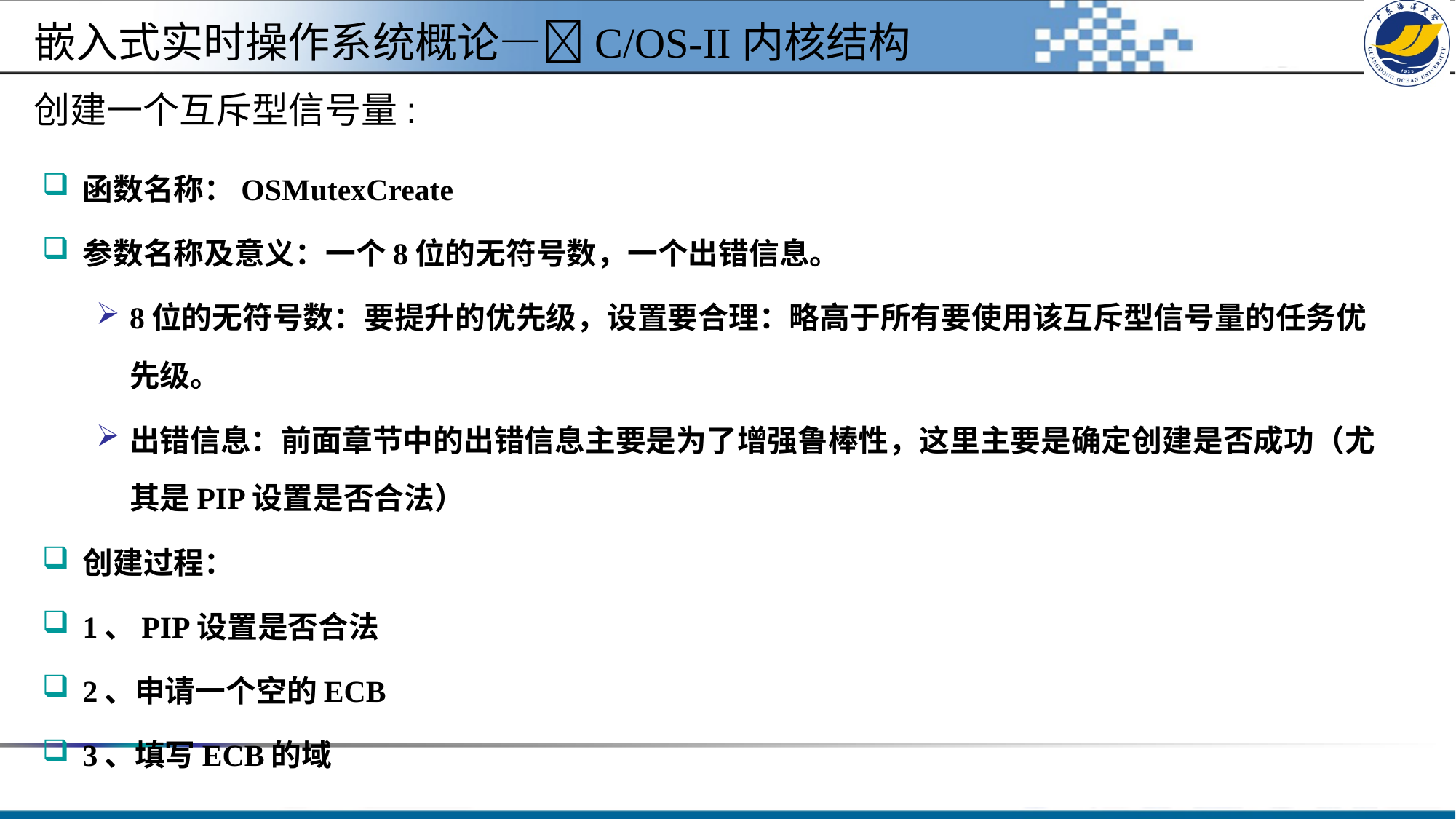

嵌入式实时操作系统概论—μC/OS-II内核结构
# 创建一个互斥型信号量:
函数名称：OSMutexCreate
参数名称及意义：一个8位的无符号数，一个出错信息。
8位的无符号数：要提升的优先级，设置要合理：略高于所有要使用该互斥型信号量的任务优先级。
出错信息：前面章节中的出错信息主要是为了增强鲁棒性，这里主要是确定创建是否成功（尤其是PIP设置是否合法）
创建过程：
1、PIP设置是否合法
2、申请一个空的ECB
3、填写ECB的域

70